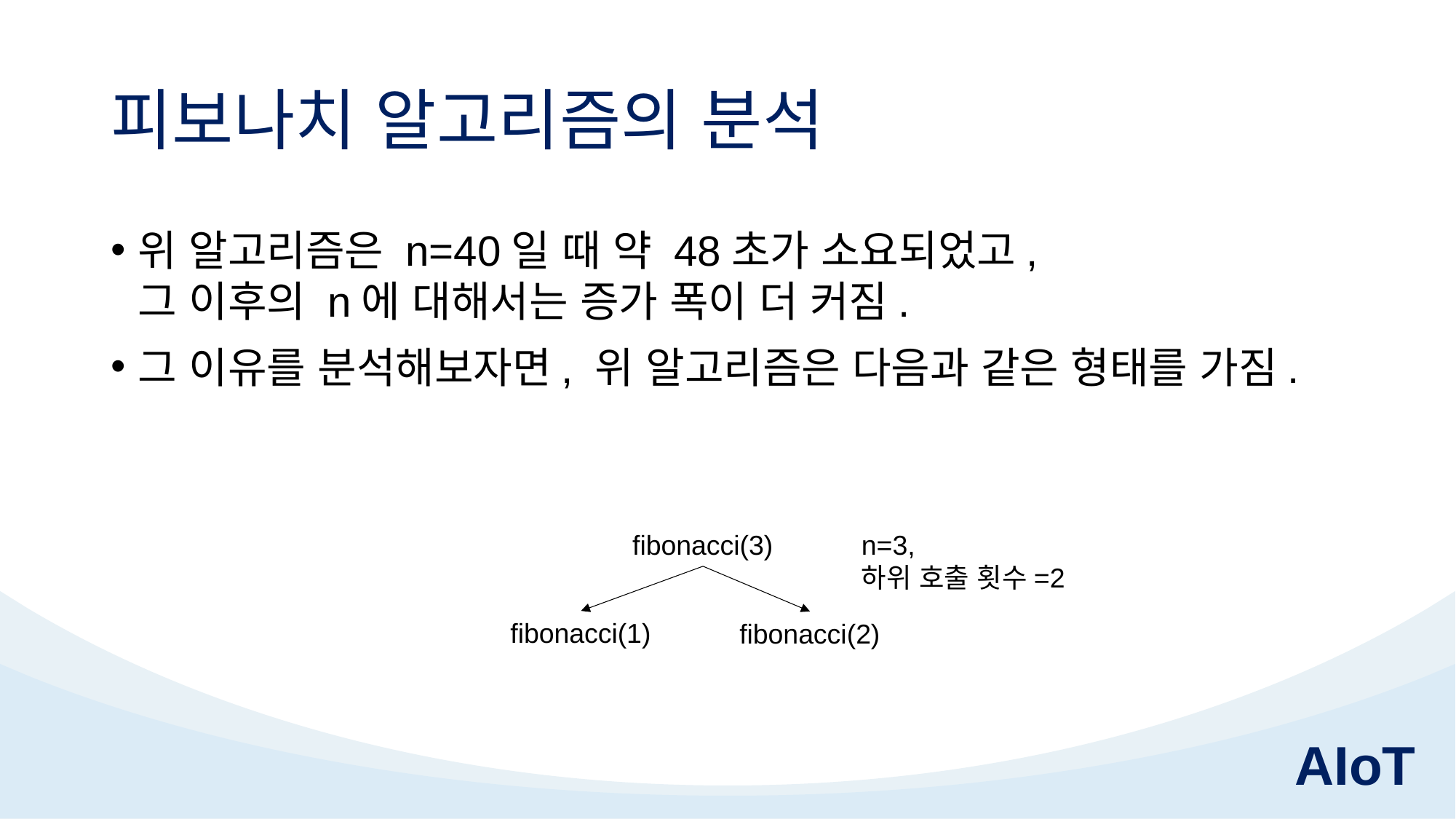

# 피보나치 알고리즘의 분석
위 알고리즘은 n=40일 때 약 48초가 소요되었고,
그 이후의 n에 대해서는 증가 폭이 더 커짐.
그 이유를 분석해보자면, 위 알고리즘은 다음과 같은 형태를 가짐.

fibonacci(3)
n=3,
하위 호출 횟수=2
fibonacci(1)
fibonacci(2)